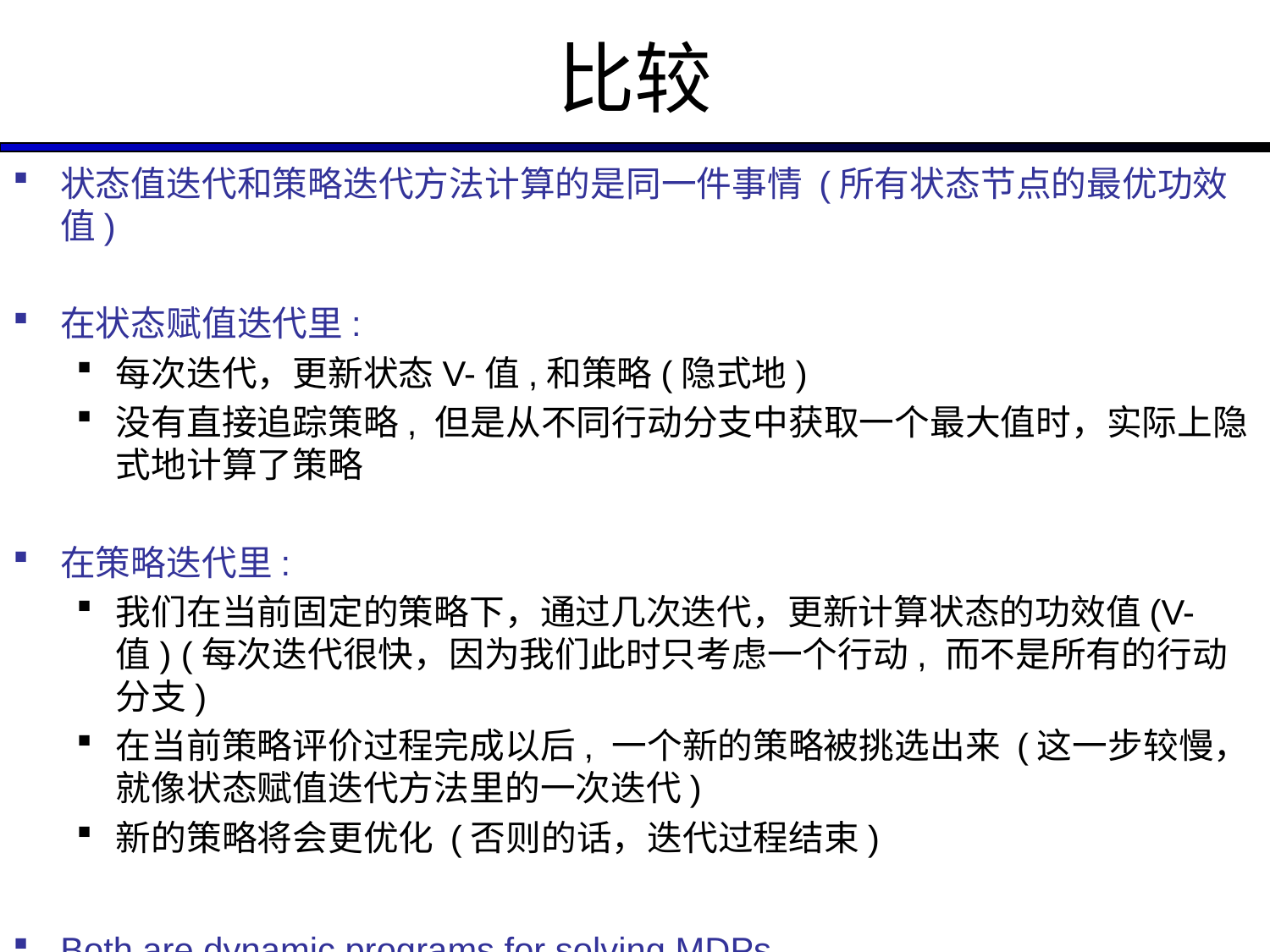

# 比较
状态值迭代和策略迭代方法计算的是同一件事情 (所有状态节点的最优功效值)

在状态赋值迭代里:
每次迭代，更新状态V-值,和策略(隐式地)
没有直接追踪策略, 但是从不同行动分支中获取一个最大值时，实际上隐式地计算了策略

在策略迭代里:
我们在当前固定的策略下，通过几次迭代，更新计算状态的功效值(V-值) (每次迭代很快，因为我们此时只考虑一个行动, 而不是所有的行动分支)
在当前策略评价过程完成以后, 一个新的策略被挑选出来 (这一步较慢，就像状态赋值迭代方法里的一次迭代)
新的策略将会更优化 (否则的话，迭代过程结束)

Both are dynamic programs for solving MDPs